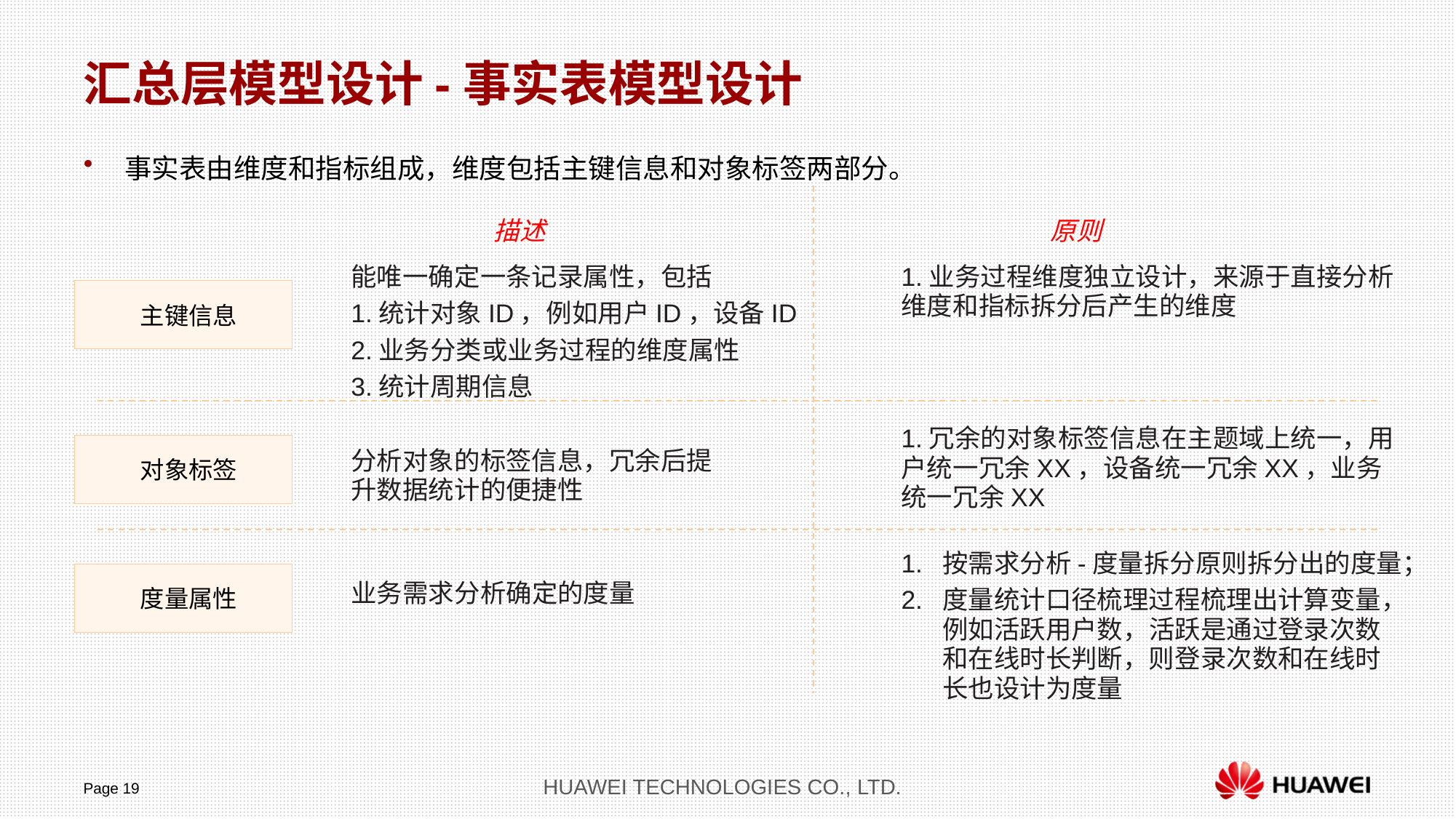

汇总层模型设计-事实表模型设计
事实表由维度和指标组成，维度包括主键信息和对象标签两部分。
描述
原则
能唯一确定一条记录属性，包括
1.统计对象ID，例如用户ID，设备ID
2.业务分类或业务过程的维度属性
3.统计周期信息
1.业务过程维度独立设计，来源于直接分析维度和指标拆分后产生的维度
主键信息
1.冗余的对象标签信息在主题域上统一，用户统一冗余XX，设备统一冗余XX，业务统一冗余XX
对象标签
分析对象的标签信息，冗余后提升数据统计的便捷性
按需求分析-度量拆分原则拆分出的度量；
度量统计口径梳理过程梳理出计算变量，例如活跃用户数，活跃是通过登录次数和在线时长判断，则登录次数和在线时长也设计为度量
度量属性
业务需求分析确定的度量